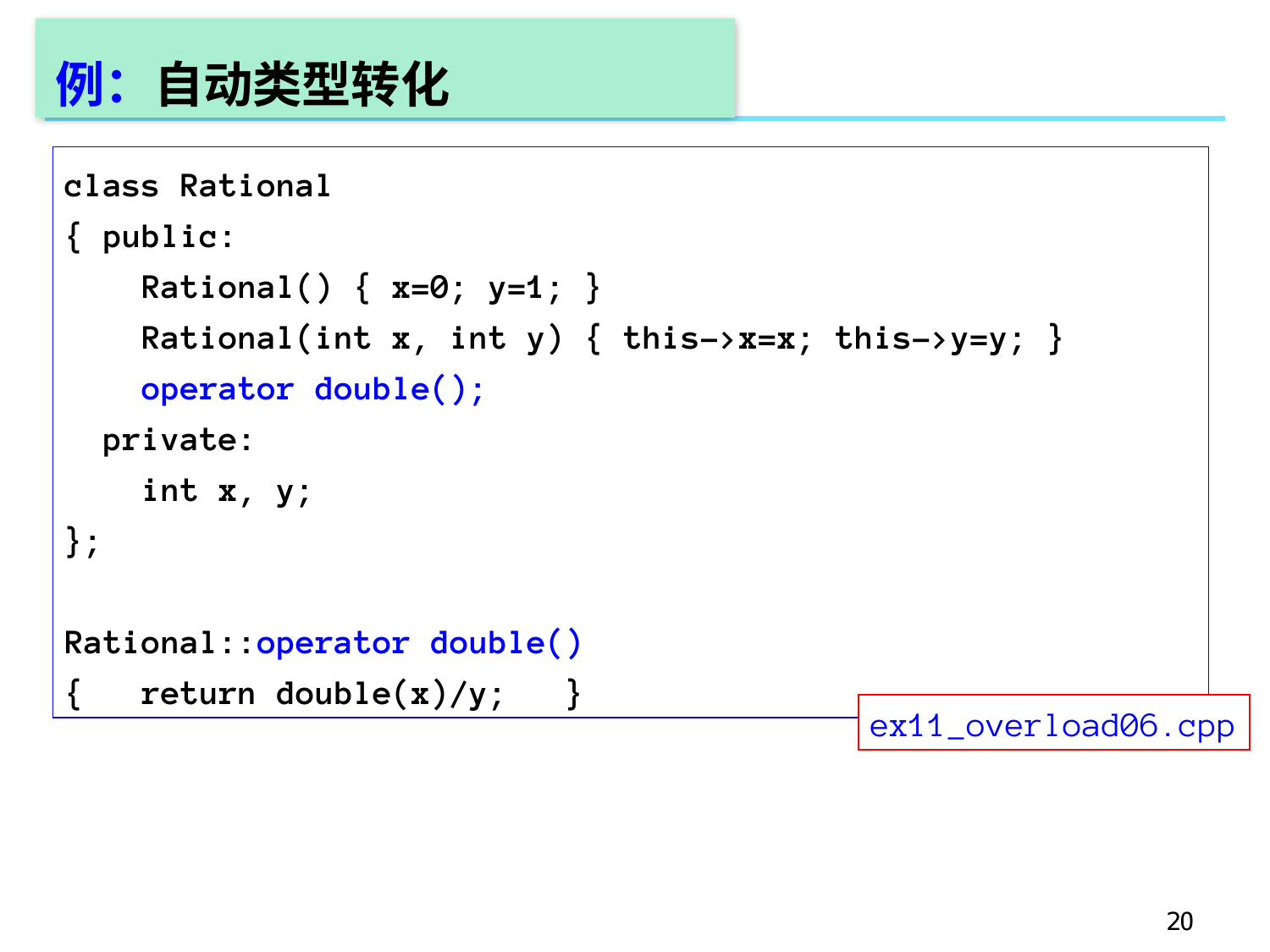

# 例：自动类型转化
class Rational
{ public:
    Rational() { x=0; y=1; }
    Rational(int x, int y) { this->x=x; this->y=y; }
    operator double();
  private:
    int x, y;
};

Rational::operator double()
{   return double(x)/y;   }
ex11_overload06.cpp
20